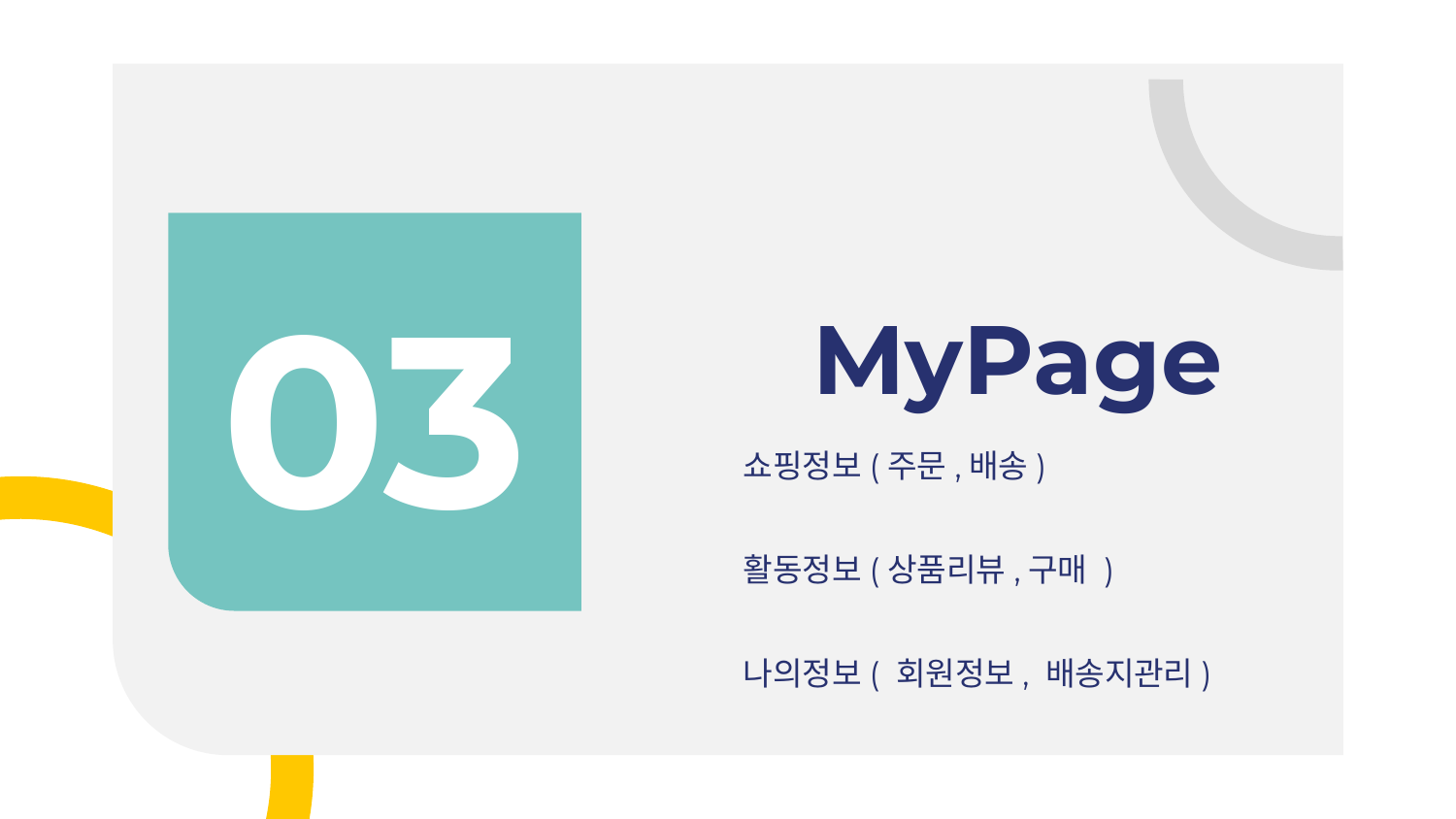

# MyPage
03
쇼핑정보(주문,배송)
활동정보(상품리뷰,구매 )
나의정보( 회원정보, 배송지관리)